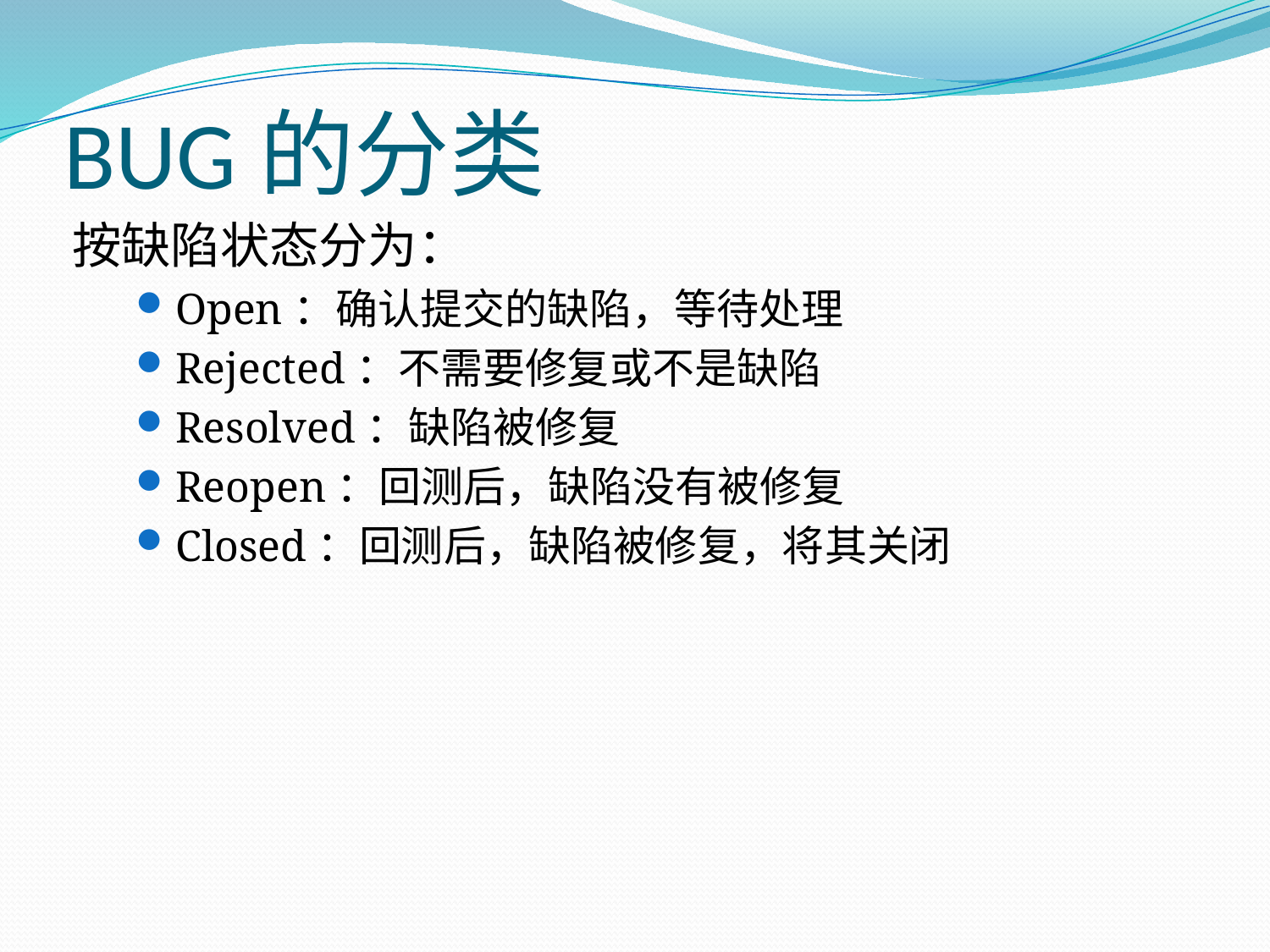

# BUG的分类
按缺陷状态分为：
Open：确认提交的缺陷，等待处理
Rejected：不需要修复或不是缺陷
Resolved：缺陷被修复
Reopen：回测后，缺陷没有被修复
Closed：回测后，缺陷被修复，将其关闭